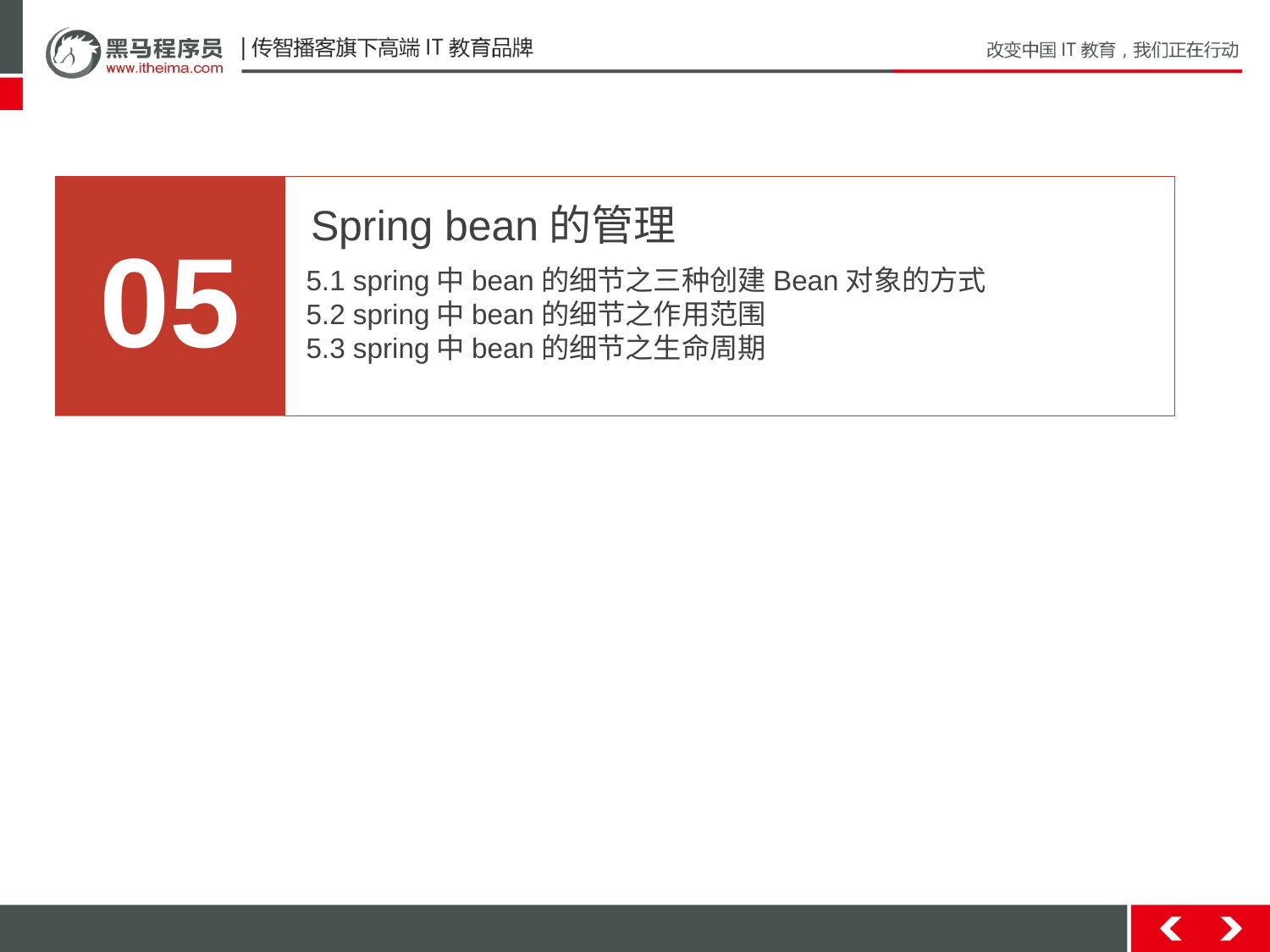

05

Spring bean的管理
5.1 spring中bean的细节之三种创建Bean对象的方式
5.2 spring中bean的细节之作用范围
5.3 spring中bean的细节之生命周期